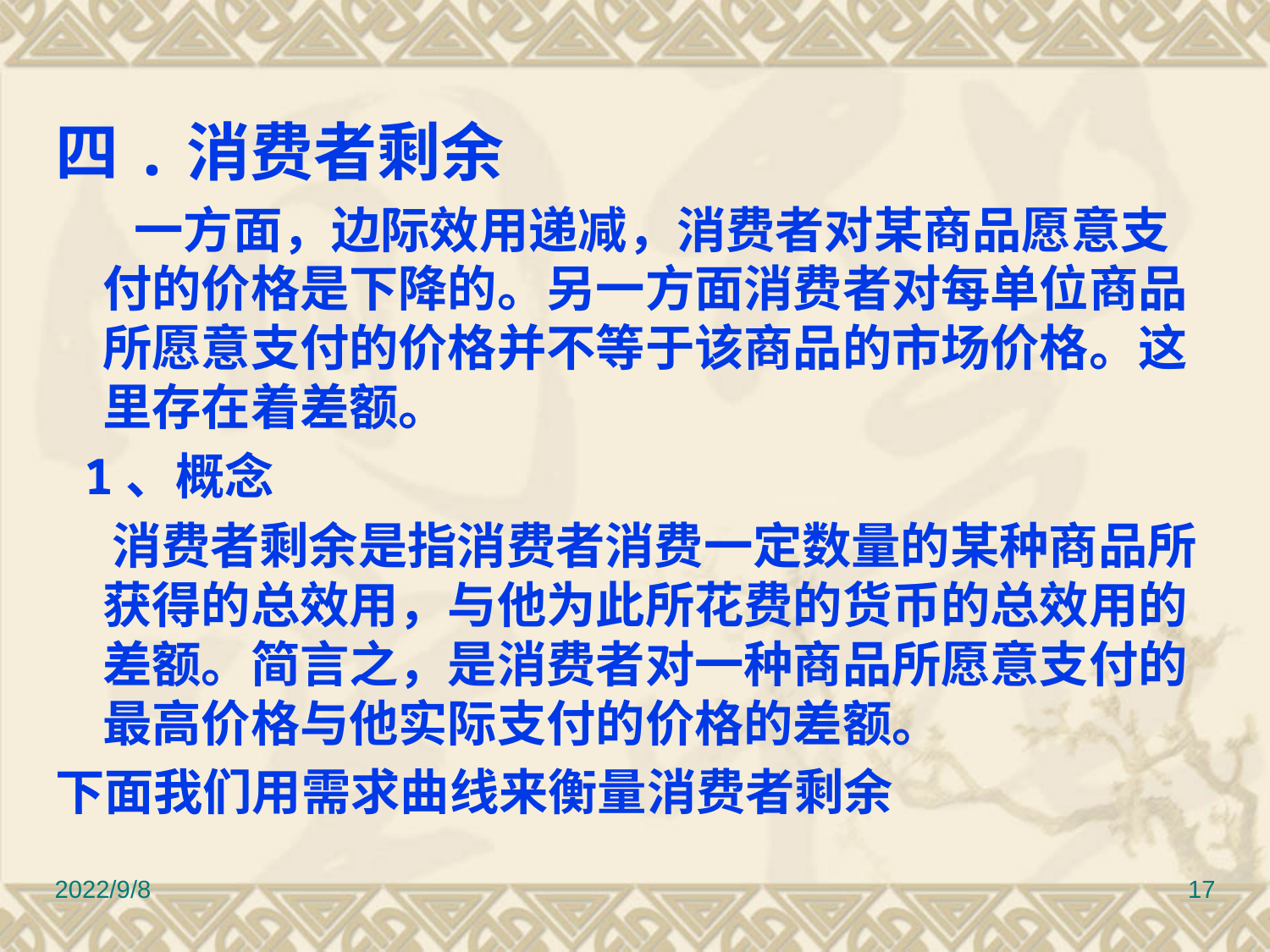

四.消费者剩余
      一方面，边际效用递减，消费者对某商品愿意支付的价格是下降的。另一方面消费者对每单位商品所愿意支付的价格并不等于该商品的市场价格。这里存在着差额。
 1、概念
    消费者剩余是指消费者消费一定数量的某种商品所获得的总效用，与他为此所花费的货币的总效用的差额。简言之，是消费者对一种商品所愿意支付的最高价格与他实际支付的价格的差额。
下面我们用需求曲线来衡量消费者剩余
2022/9/8
17